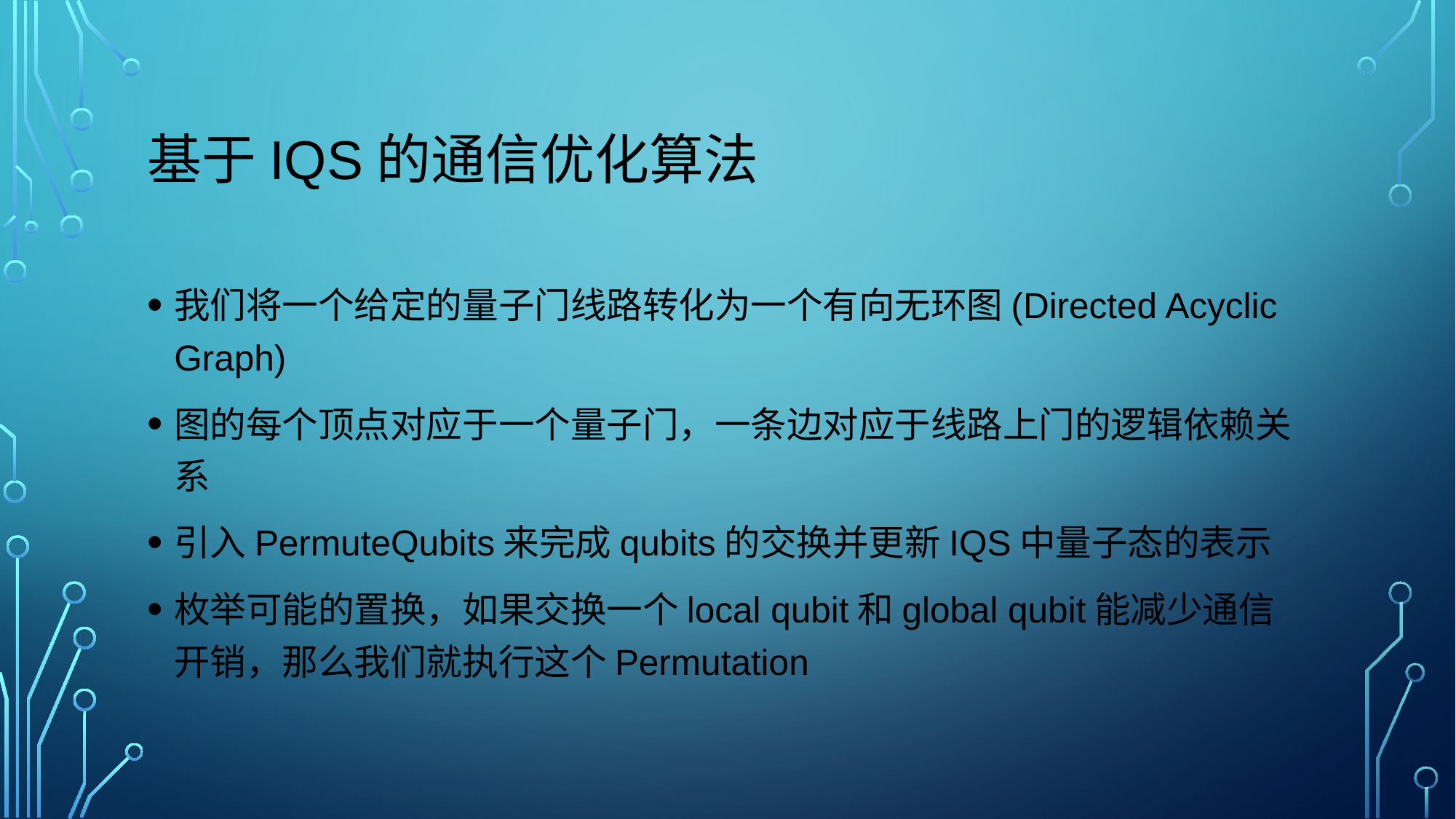

# 基于IQS的通信优化算法
我们将一个给定的量子门线路转化为一个有向无环图(Directed Acyclic Graph)
图的每个顶点对应于一个量子门，一条边对应于线路上门的逻辑依赖关系
引入PermuteQubits来完成qubits的交换并更新IQS中量子态的表示
枚举可能的置换，如果交换一个local qubit和global qubit能减少通信开销，那么我们就执行这个Permutation